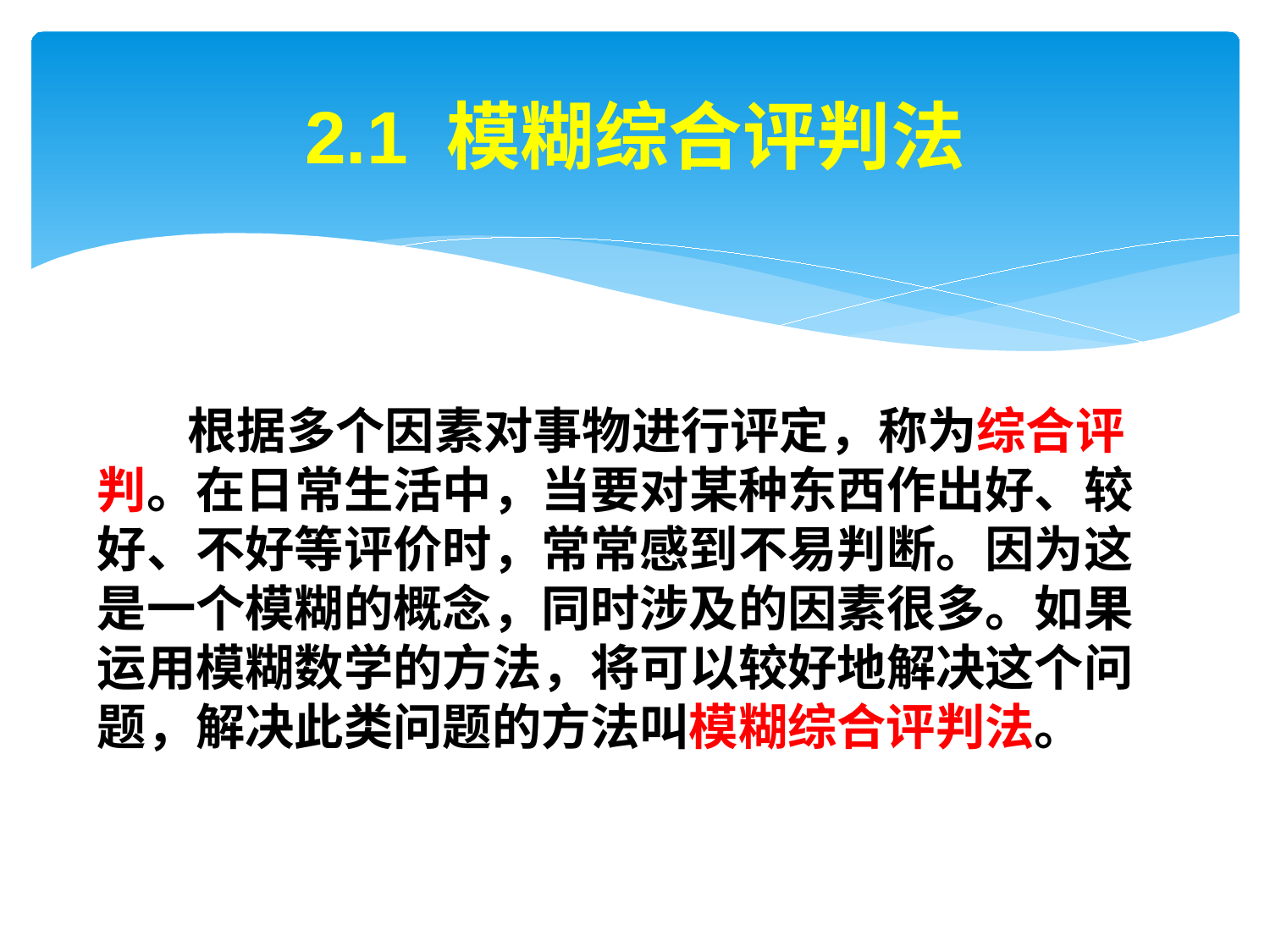

# 2.1 模糊综合评判法

       根据多个因素对事物进行评定，称为综合评判。在日常生活中，当要对某种东西作出好、较好、不好等评价时，常常感到不易判断。因为这是一个模糊的概念，同时涉及的因素很多。如果运用模糊数学的方法，将可以较好地解决这个问题，解决此类问题的方法叫模糊综合评判法。